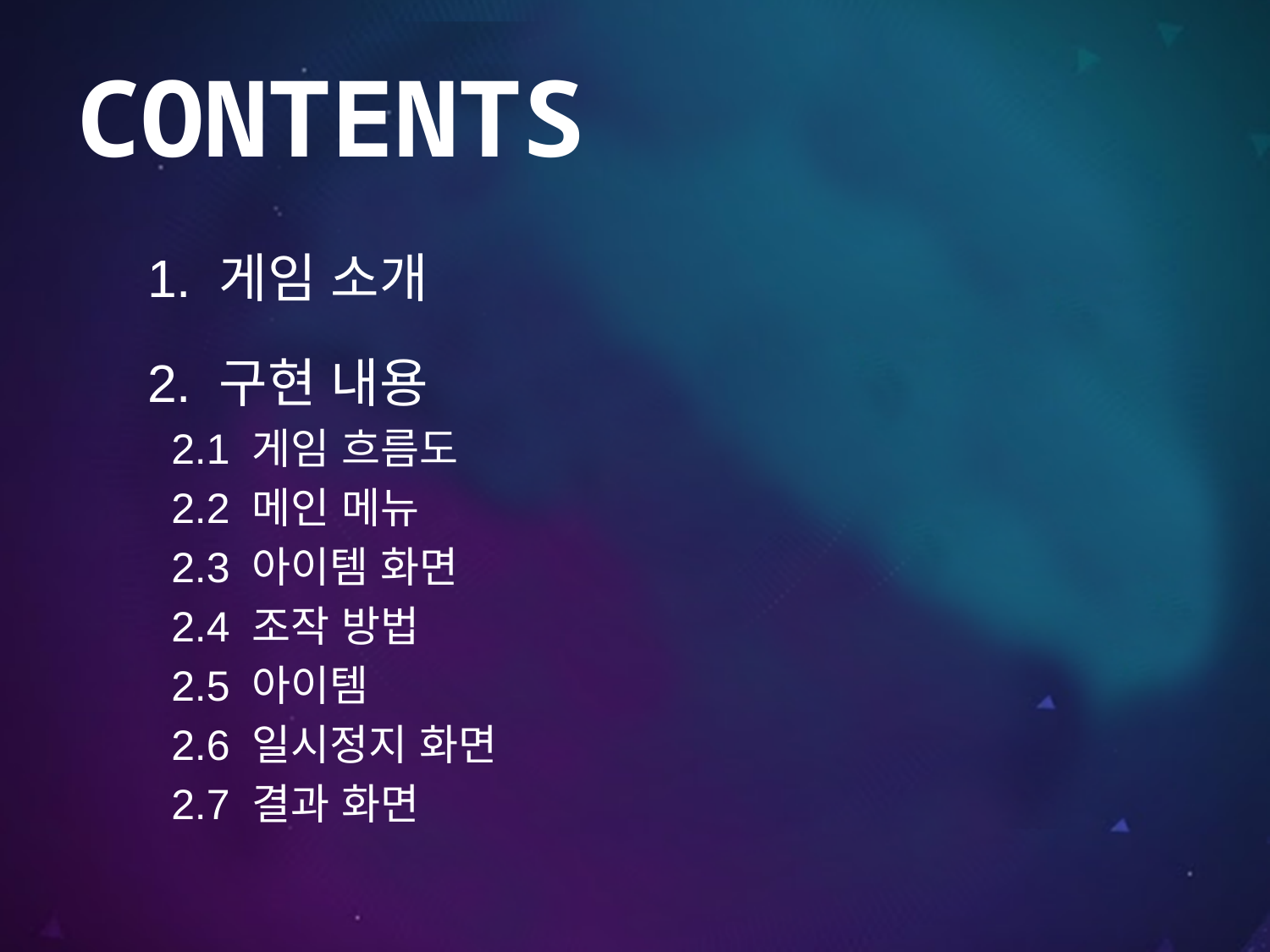

# CONTENTS
1. 게임 소개
2. 구현 내용
  2.1 게임 흐름도
  2.2 메인 메뉴
  2.3 아이템 화면
  2.4 조작 방법
  2.5 아이템
  2.6 일시정지 화면
  2.7 결과 화면